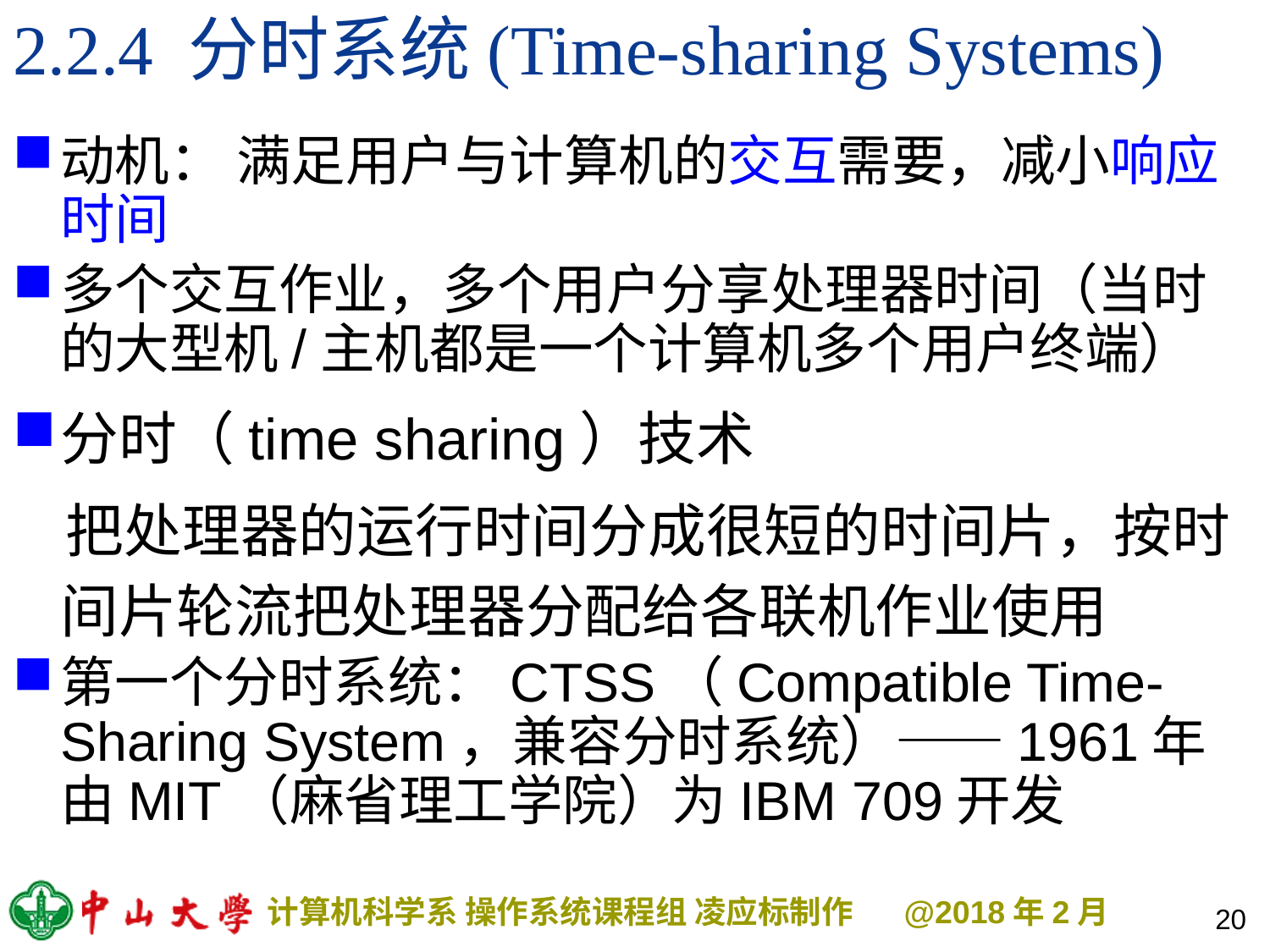

# 2.2.4 分时系统(Time-sharing Systems)
动机： 满足用户与计算机的交互需要，减小响应时间
多个交互作业，多个用户分享处理器时间（当时的大型机/主机都是一个计算机多个用户终端）
分时（time sharing）技术
   把处理器的运行时间分成很短的时间片，按时间片轮流把处理器分配给各联机作业使用
第一个分时系统：CTSS（Compatible Time-Sharing System，兼容分时系统）——1961年由MIT（麻省理工学院）为IBM 709开发
20